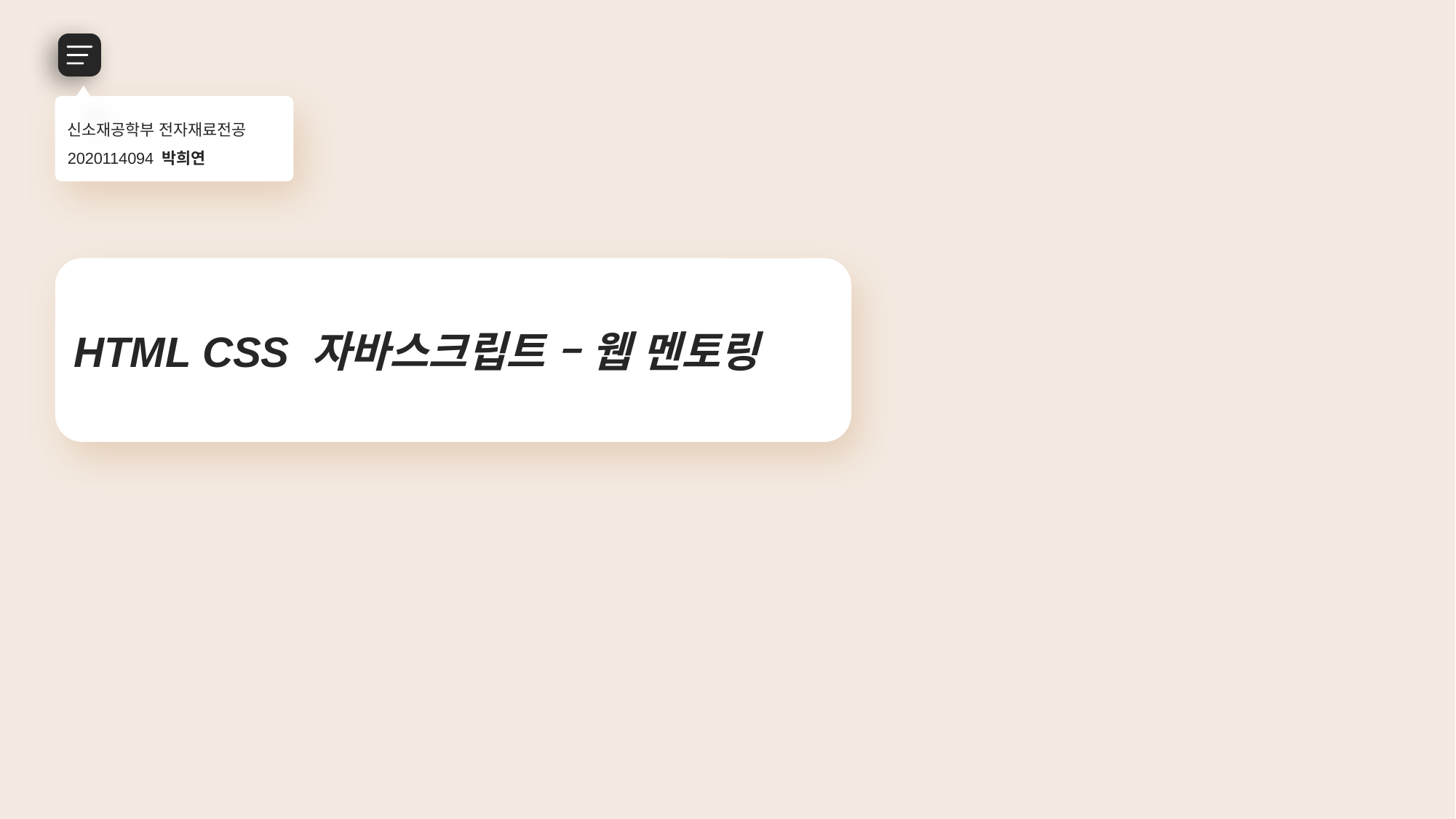

신소재공학부 전자재료전공 2020114094 박희연
HTML CSS 자바스크립트 – 웹 멘토링